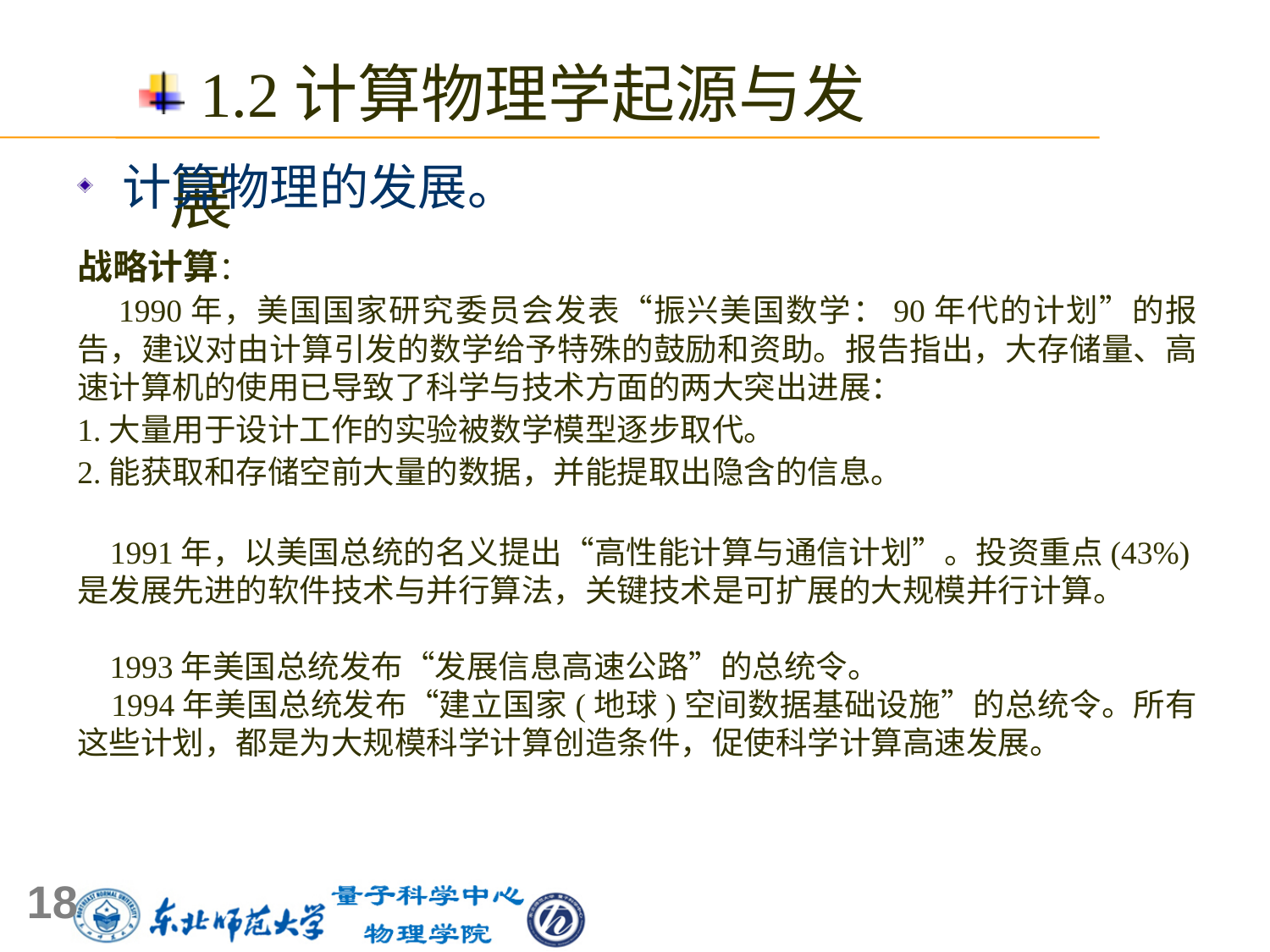

1.2计算物理学起源与发展

 计算物理的发展。
战略计算：
    1990年，美国国家研究委员会发表“振兴美国数学：90年代的计划”的报告，建议对由计算引发的数学给予特殊的鼓励和资助。报告指出，大存储量、高速计算机的使用已导致了科学与技术方面的两大突出进展：
1.大量用于设计工作的实验被数学模型逐步取代。
2.能获取和存储空前大量的数据，并能提取出隐含的信息。

    1991年，以美国总统的名义提出“高性能计算与通信计划”。投资重点(43%)是发展先进的软件技术与并行算法，关键技术是可扩展的大规模并行计算。

    1993年美国总统发布“发展信息高速公路”的总统令。
    1994年美国总统发布“建立国家(地球)空间数据基础设施”的总统令。所有这些计划，都是为大规模科学计算创造条件，促使科学计算高速发展。
18